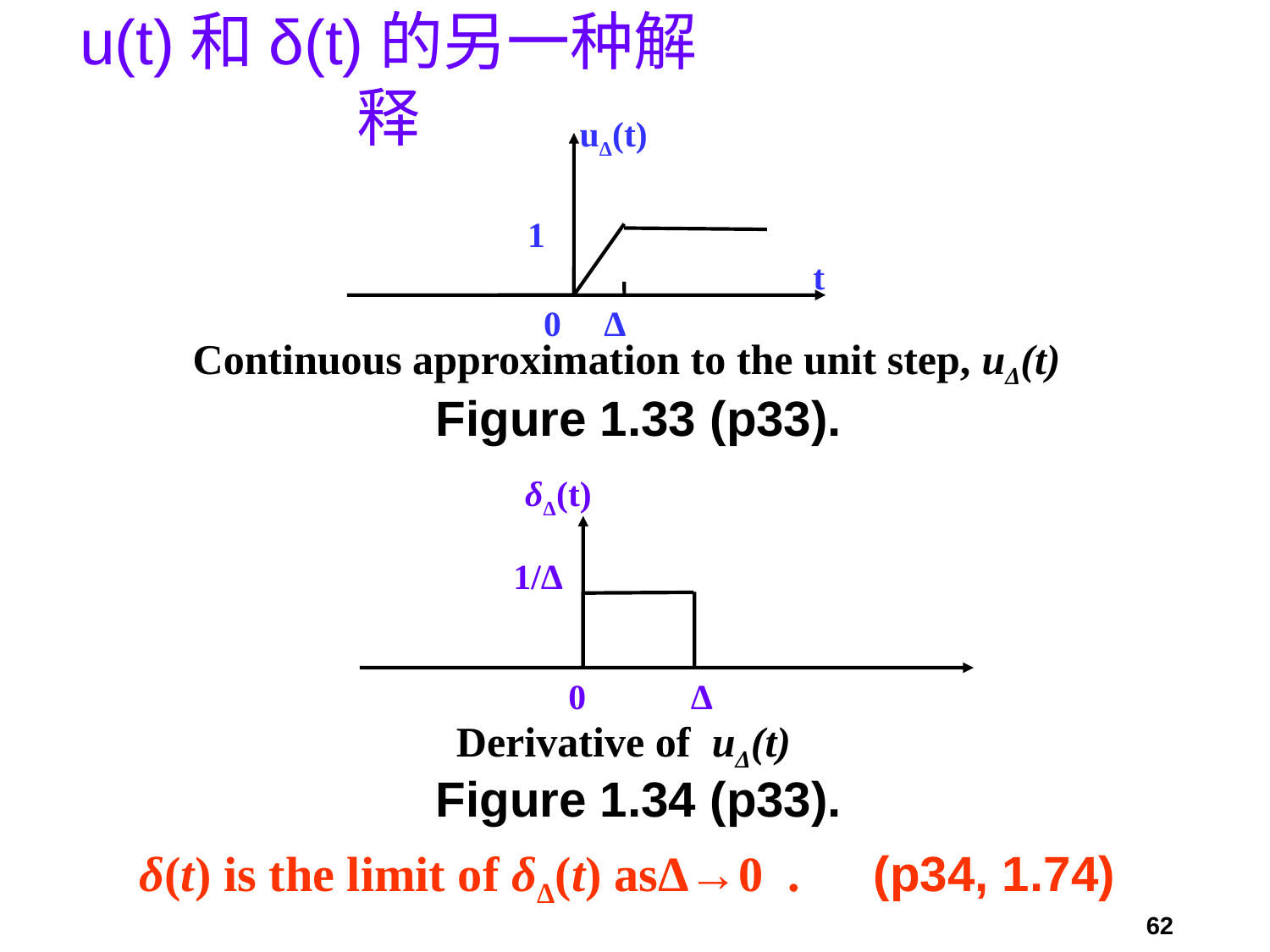

# u(t)和δ(t)的另一种解释
uΔ(t)

1

t

  0     Δ

      Continuous approximation to the unit step, uΔ(t)
Figure 1.33 (p33).
                   δΔ(t)

        1/Δ

  0            Δ
                Derivative of  uΔ(t)
Figure 1.34 (p33).
δ(t) is the limit of δΔ(t) asΔ→0  .      (p34, 1.74)
62
62